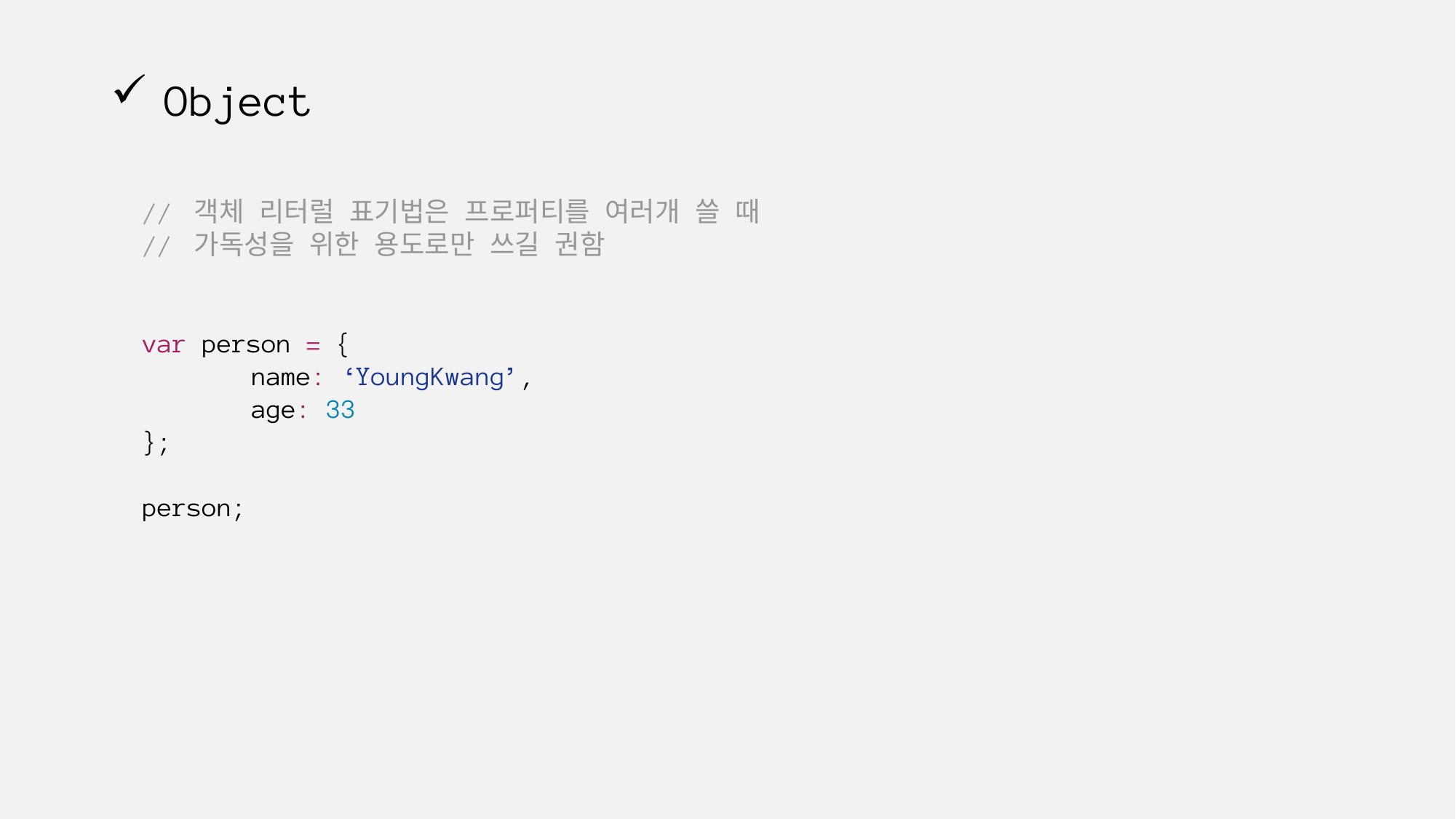

# Object
// 객체 리터럴 표기법은 프로퍼티를 여러개 쓸 때
// 가독성을 위한 용도로만 쓰길 권함

var person = {
	name: ‘YoungKwang’,
	age: 33
};

person;